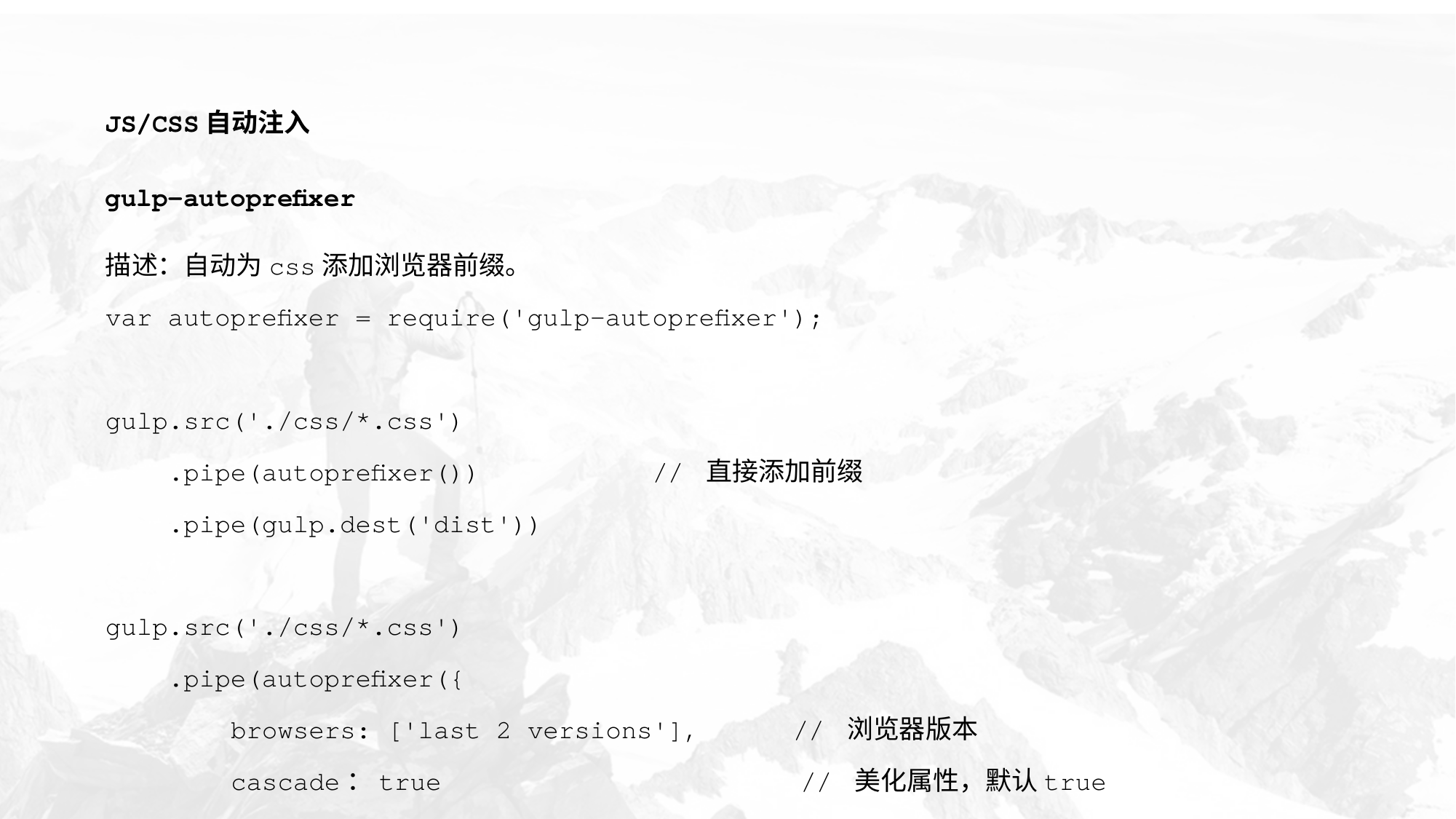

JS/CSS自动注入
gulp-autoprefixer
描述：自动为css添加浏览器前缀。
var autoprefixer = require('gulp-autoprefixer');

gulp.src('./css/*.css')
    .pipe(autoprefixer())           // 直接添加前缀
    .pipe(gulp.dest('dist'))

gulp.src('./css/*.css')
    .pipe(autoprefixer({
        browsers: ['last 2 versions'],      // 浏览器版本
        cascade：true                       // 美化属性，默认true
        add: true                           // 是否添加前缀，默认true
        remove: true                        // 删除过时前缀，默认true
        flexbox: true                       // 为flexbox属性添加前缀，默认true
    }))
    .pipe(gulp.dest('./dist'))